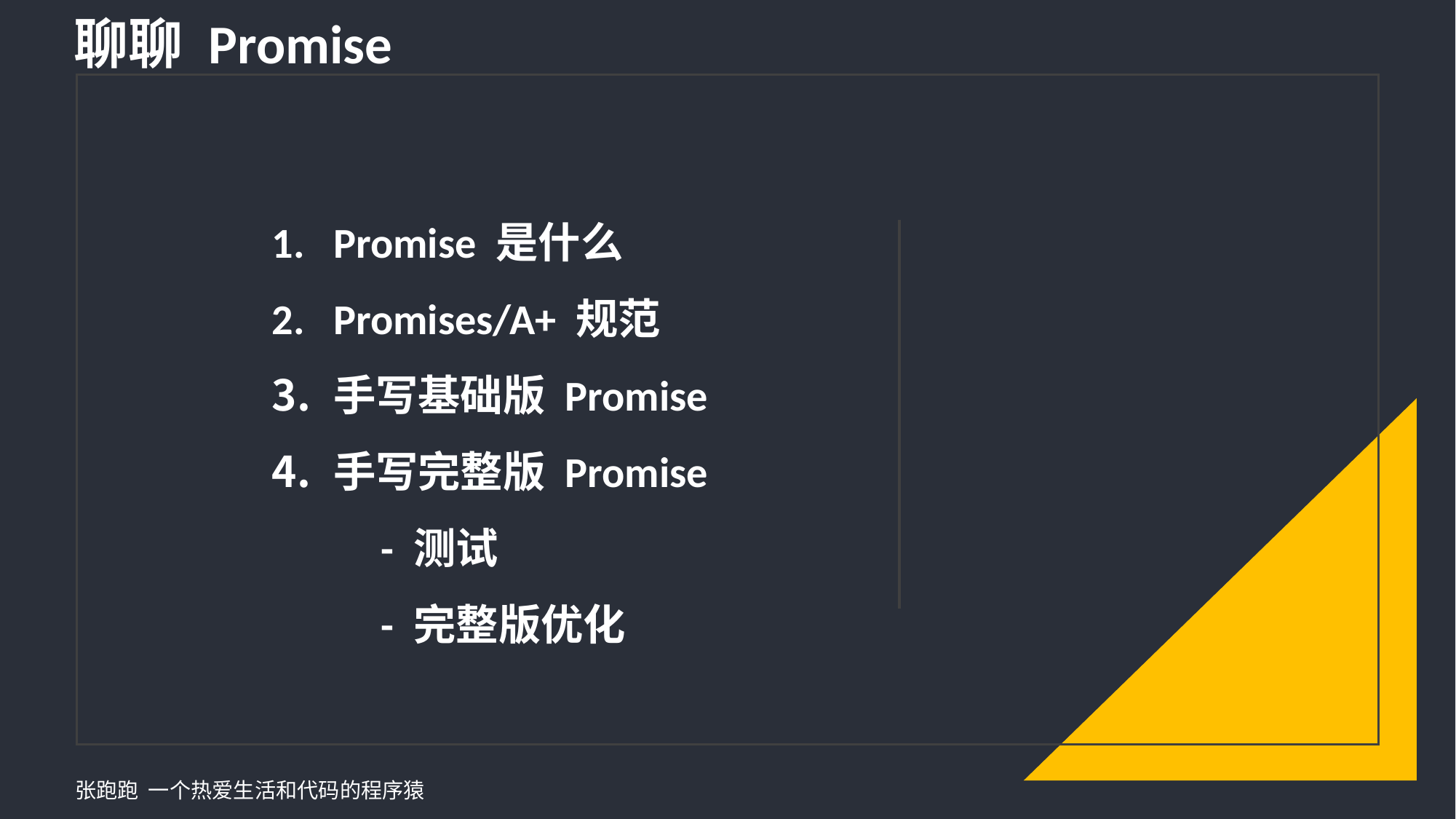

# 聊聊 Promise

Promise 是什么
Promises/A+ 规范
手写基础版 Promise
手写完整版 Promise
	- 测试
	- 完整版优化

张跑跑  一个热爱生活和代码的程序猿